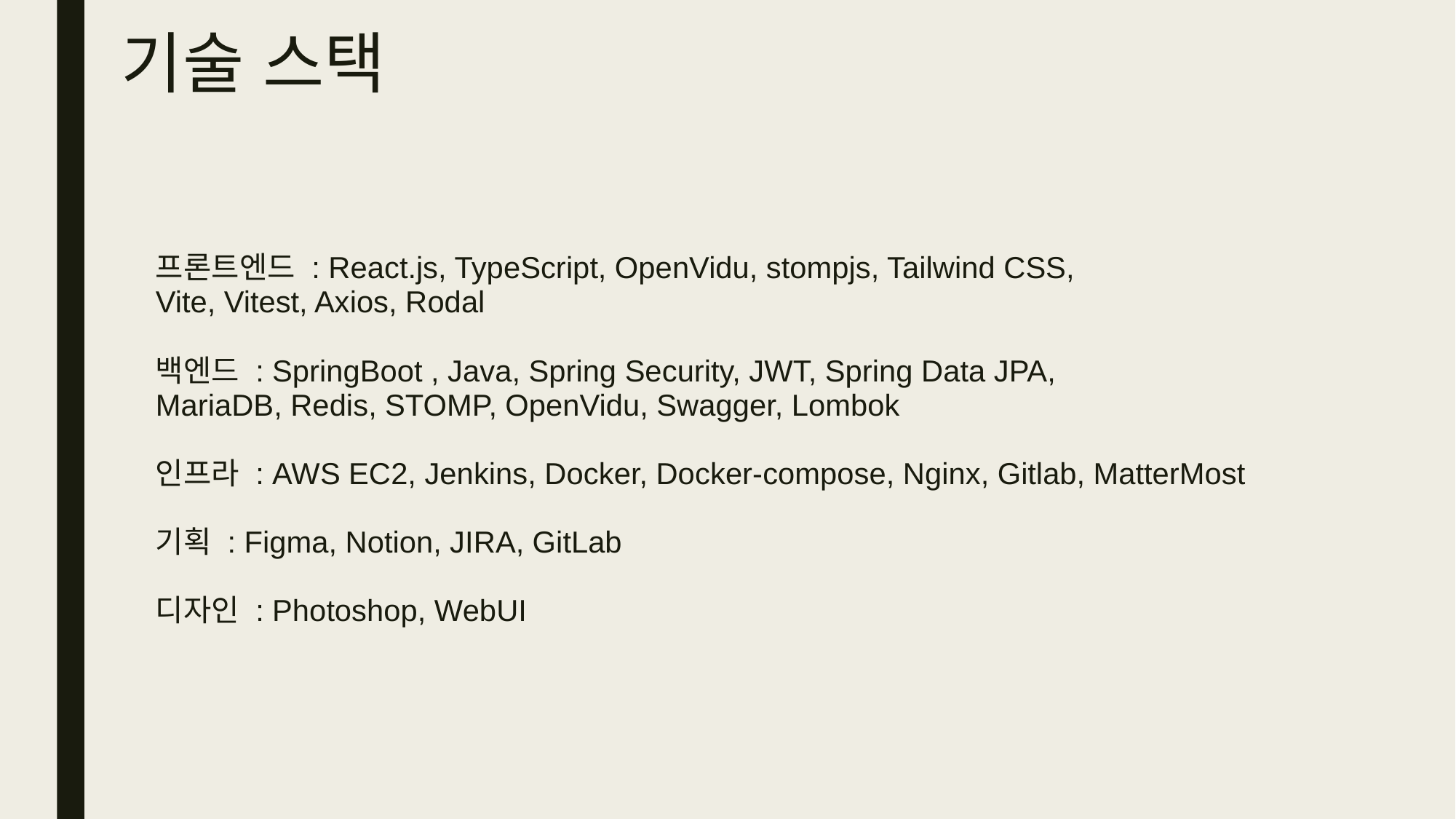

# 기술 스택
프론트엔드 : React.js, TypeScript, OpenVidu, stompjs, Tailwind CSS,
Vite, Vitest, Axios, Rodal
백엔드 : SpringBoot , Java, Spring Security, JWT, Spring Data JPA,
MariaDB, Redis, STOMP, OpenVidu, Swagger, Lombok
인프라 : AWS EC2, Jenkins, Docker, Docker-compose, Nginx, Gitlab, MatterMost
기획 : Figma, Notion, JIRA, GitLab
디자인 : Photoshop, WebUI